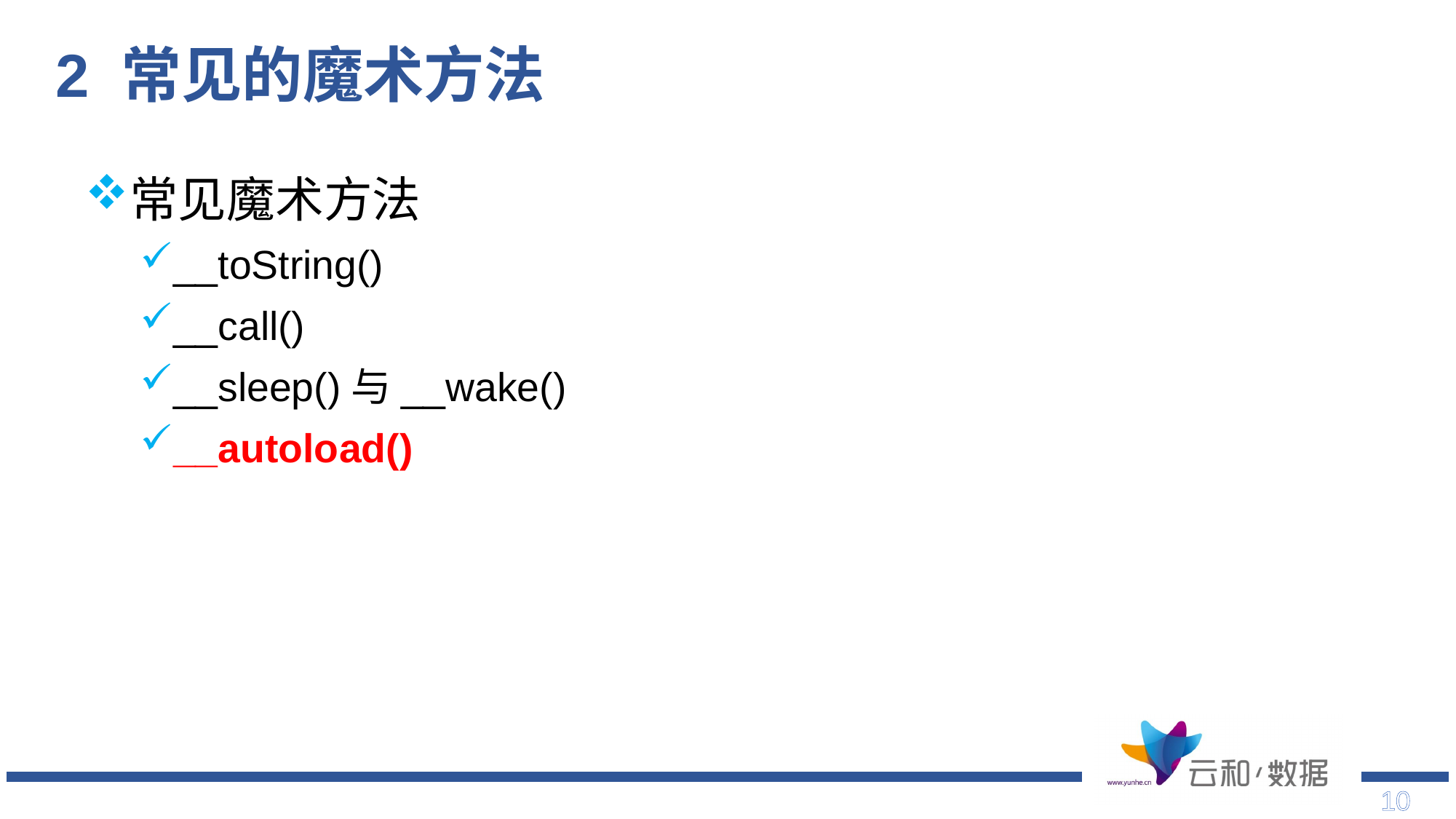

# 2 常见的魔术方法
常见魔术方法
__toString()
__call()
__sleep()与__wake()
__autoload()